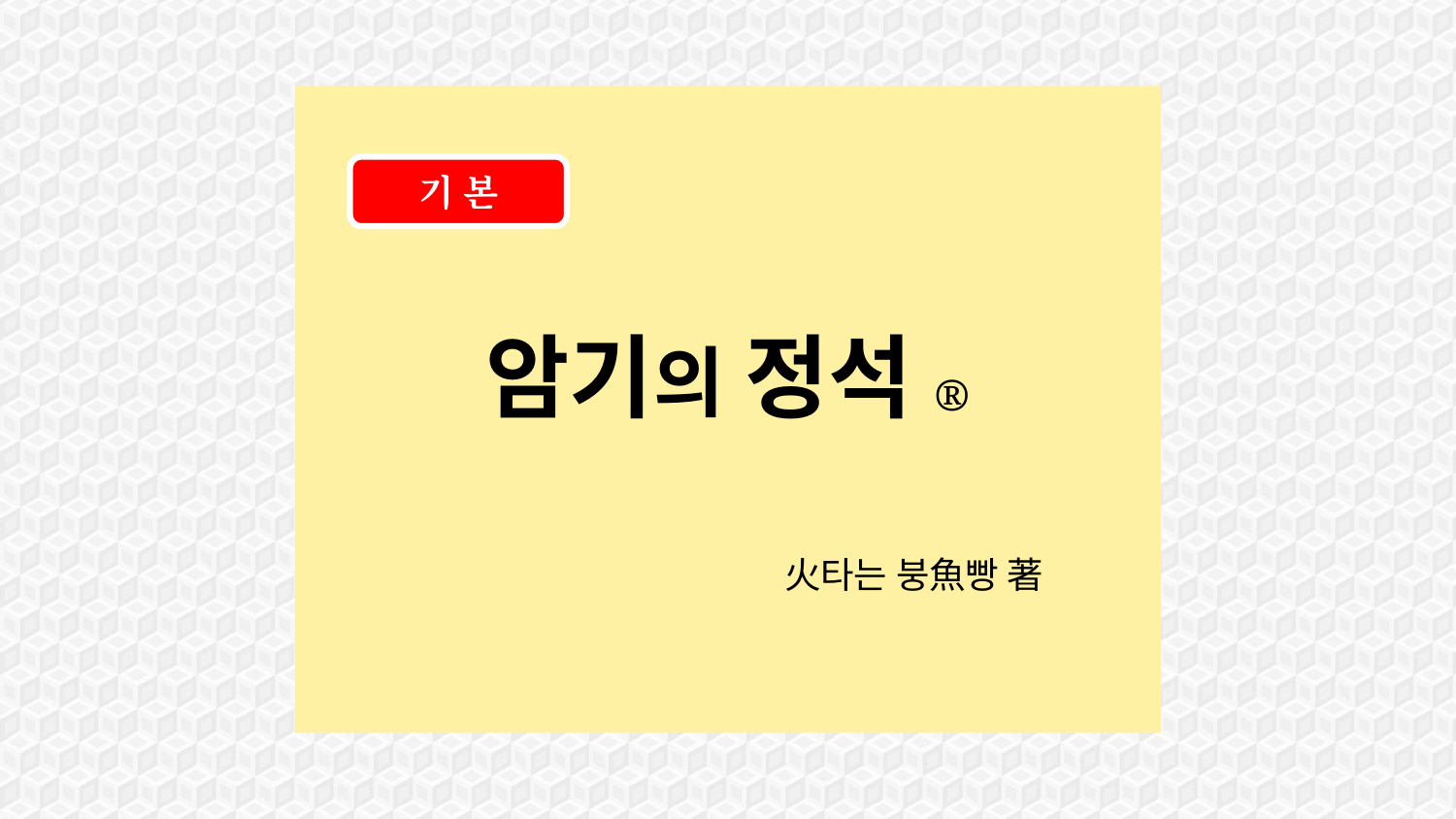

기 본
# 암기의 정석®
火타는 붕魚빵 著